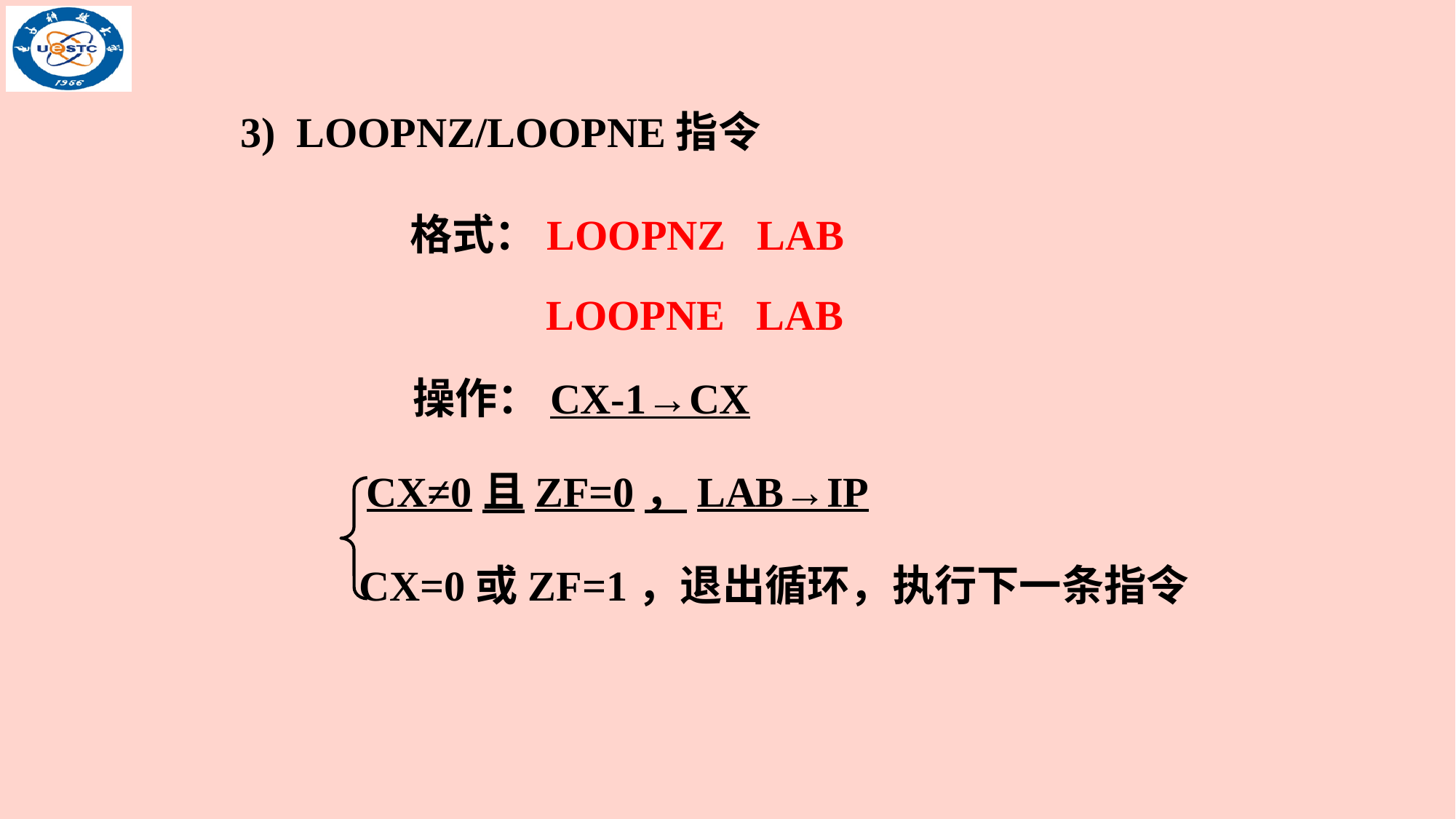

3)  LOOPNZ/LOOPNE指令
格式：LOOPNZ   LAB
LOOPNE   LAB
操作：CX-1→CX
CX≠0且ZF=0，LAB→IP

CX=0或ZF=1，退出循环，执行下一条指令